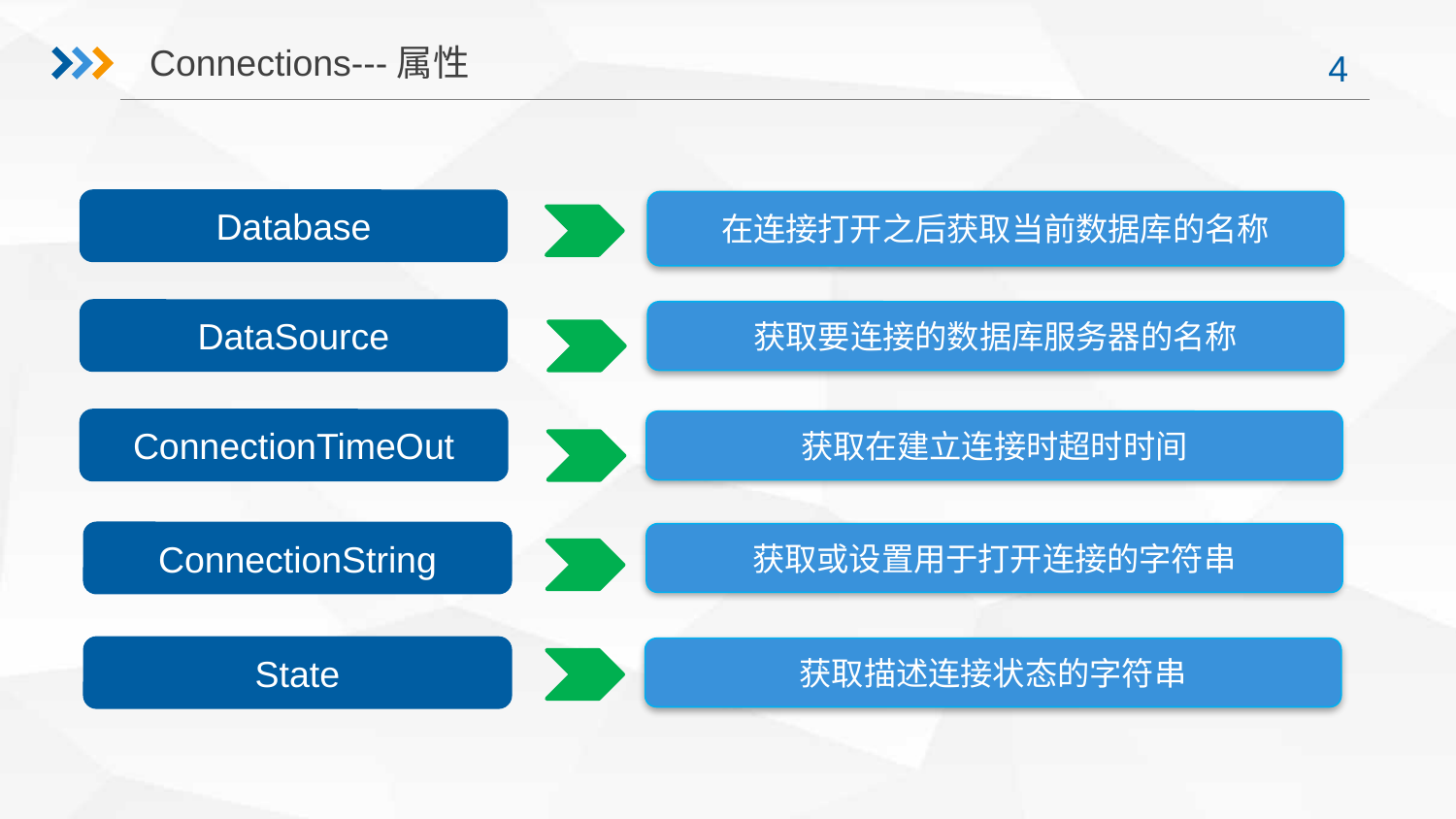

Connections---属性
Database
在连接打开之后获取当前数据库的名称

DataSource
获取要连接的数据库服务器的名称

ConnectionTimeOut
获取在建立连接时超时时间

ConnectionString
获取或设置用于打开连接的字符串

State
获取描述连接状态的字符串